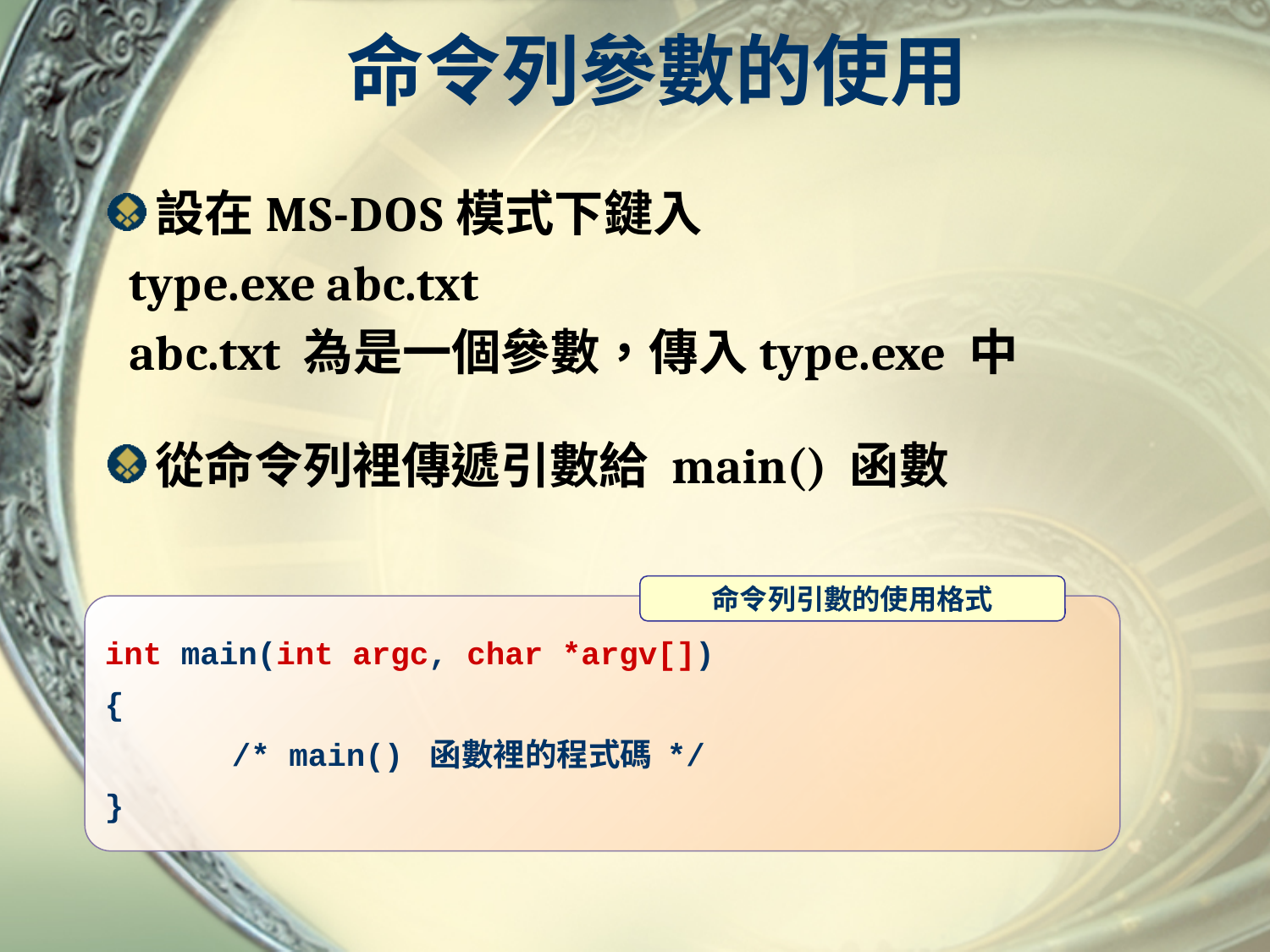

# 命令列參數的使用
設在MS-DOS模式下鍵入
  type.exe abc.txt
  abc.txt 為是一個參數，傳入type.exe 中

從命令列裡傳遞引數給 main() 函數
命令列引數的使用格式
int main(int argc, char *argv[])
{
	/* main() 函數裡的程式碼 */
}